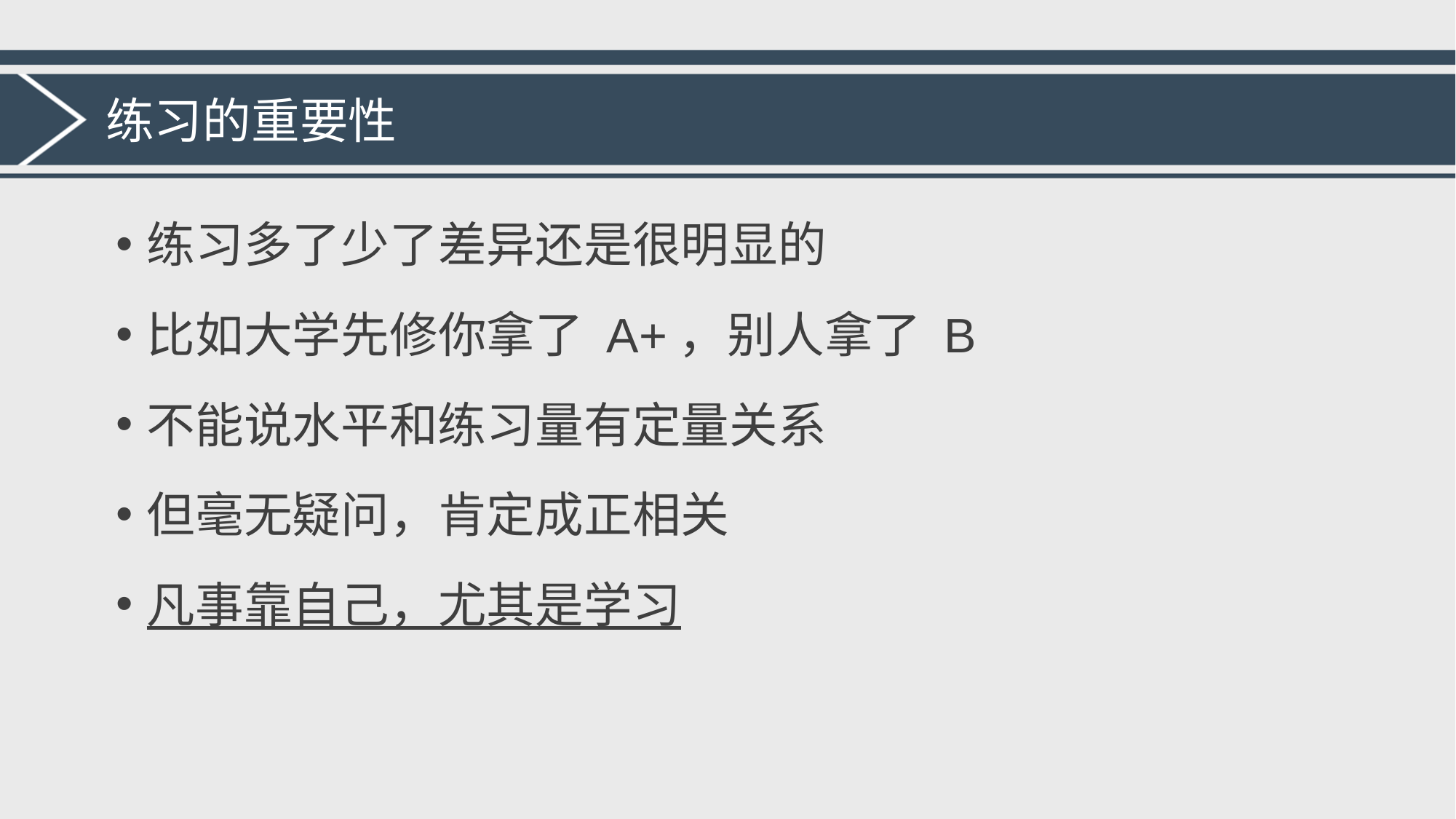

# 练习的重要性
练习多了少了差异还是很明显的
比如大学先修你拿了 A+，别人拿了 B
不能说水平和练习量有定量关系
但毫无疑问，肯定成正相关
凡事靠自己，尤其是学习